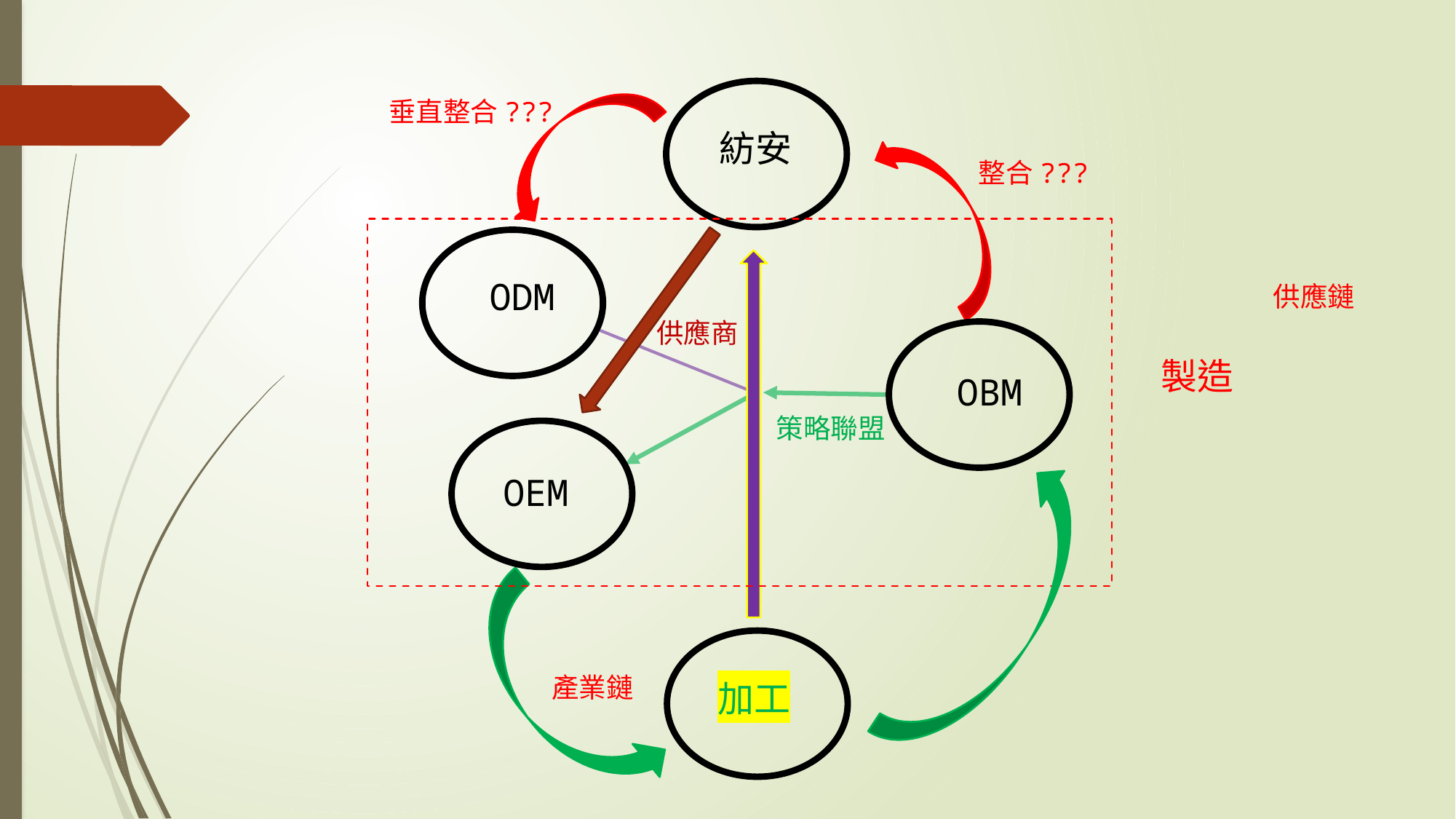

垂直整合???

紡安
整合???

ODM
供應鏈
供應商

製造
OBM
策略聯盟

OEM

產業鏈
加工